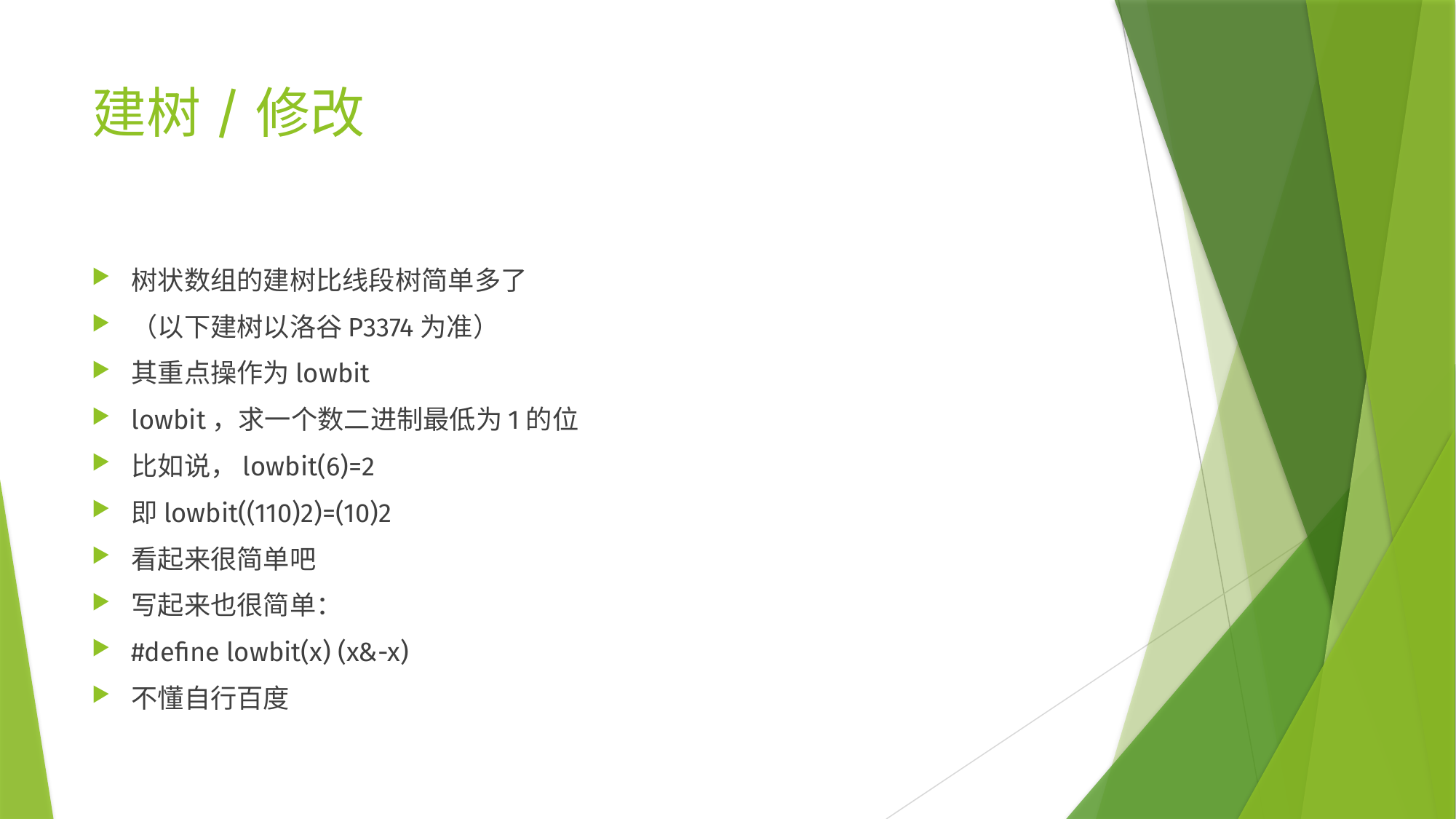

# 建树/修改
树状数组的建树比线段树简单多了
（以下建树以洛谷P3374为准）
其重点操作为lowbit
lowbit，求一个数二进制最低为1的位
比如说，lowbit(6)=2
即lowbit((110)2)=(10)2
看起来很简单吧
写起来也很简单：
#define lowbit(x) (x&-x)
不懂自行百度